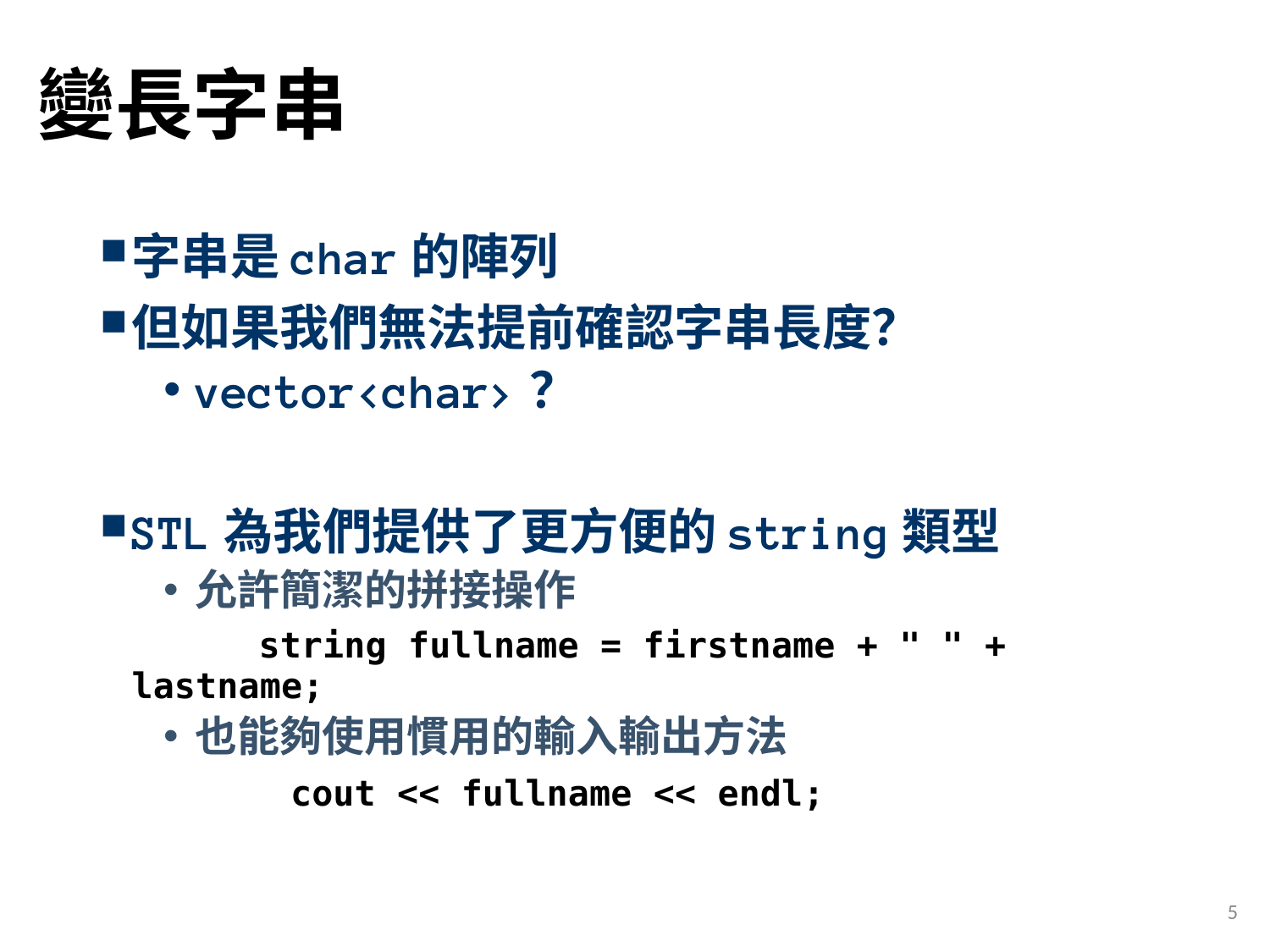

# 變長字串
字串是char的陣列
但如果我們無法提前確認字串長度？
vector<char>？

STL為我們提供了更方便的string類型
允許簡潔的拼接操作
		string fullname = firstname + " " + lastname;
也能夠使用慣用的輸入輸出方法
	cout << fullname << endl;
5